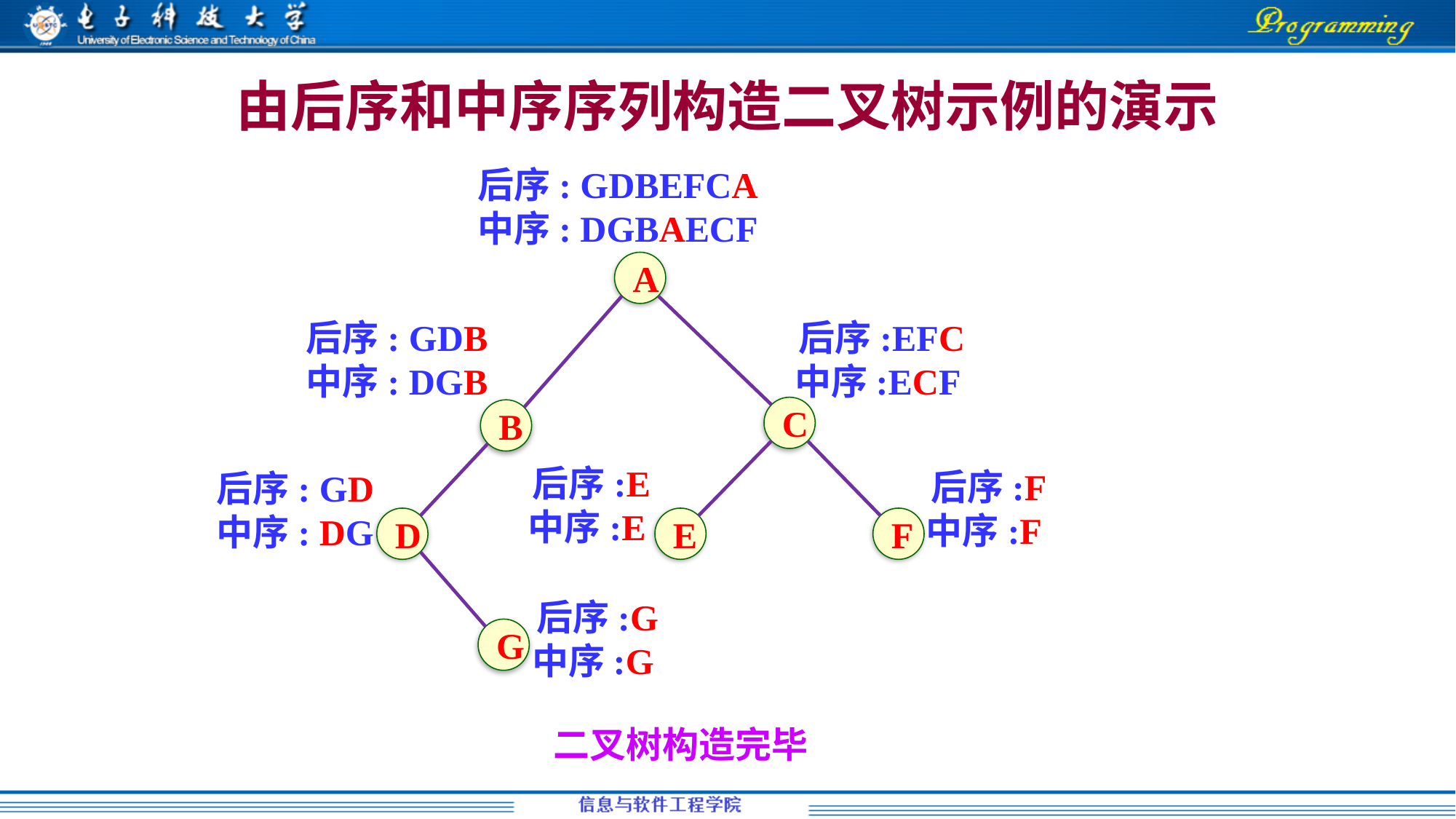

83
# 由后序和中序序列构造二叉树示例的演示
后序: GDBEFCA
中序: DGBAECF
A
后序: GDB
中序: DGB
后序:EFC
中序:ECF
C
B
后序:E
中序:E
后序:F
中序:F
后序: GD
中序: DG
D
E
F
后序:G
中序:G
G
二叉树构造完毕